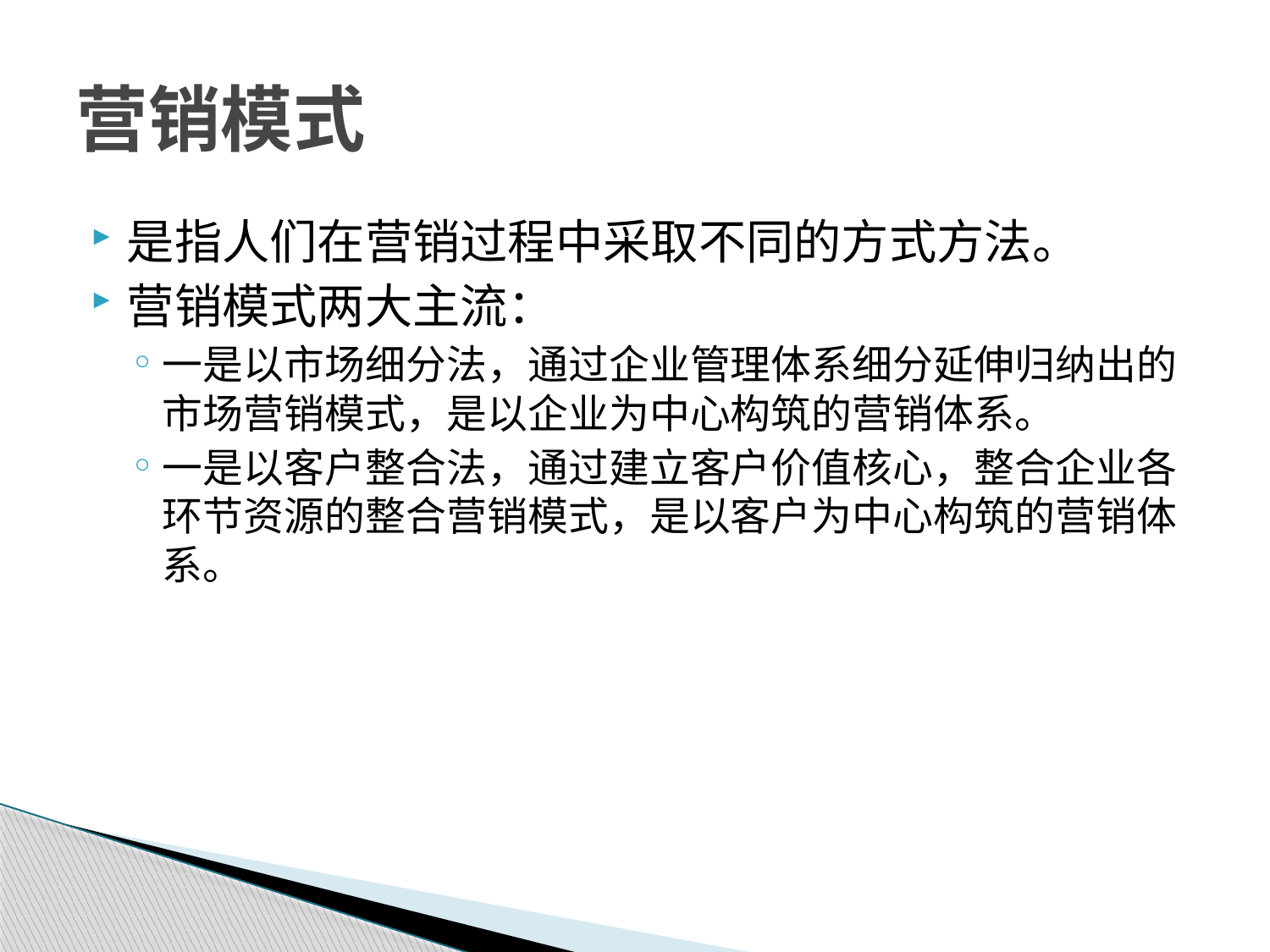

# 营销模式
是指人们在营销过程中采取不同的方式方法。
营销模式两大主流：
一是以市场细分法，通过企业管理体系细分延伸归纳出的市场营销模式，是以企业为中心构筑的营销体系。
一是以客户整合法，通过建立客户价值核心，整合企业各环节资源的整合营销模式，是以客户为中心构筑的营销体系。